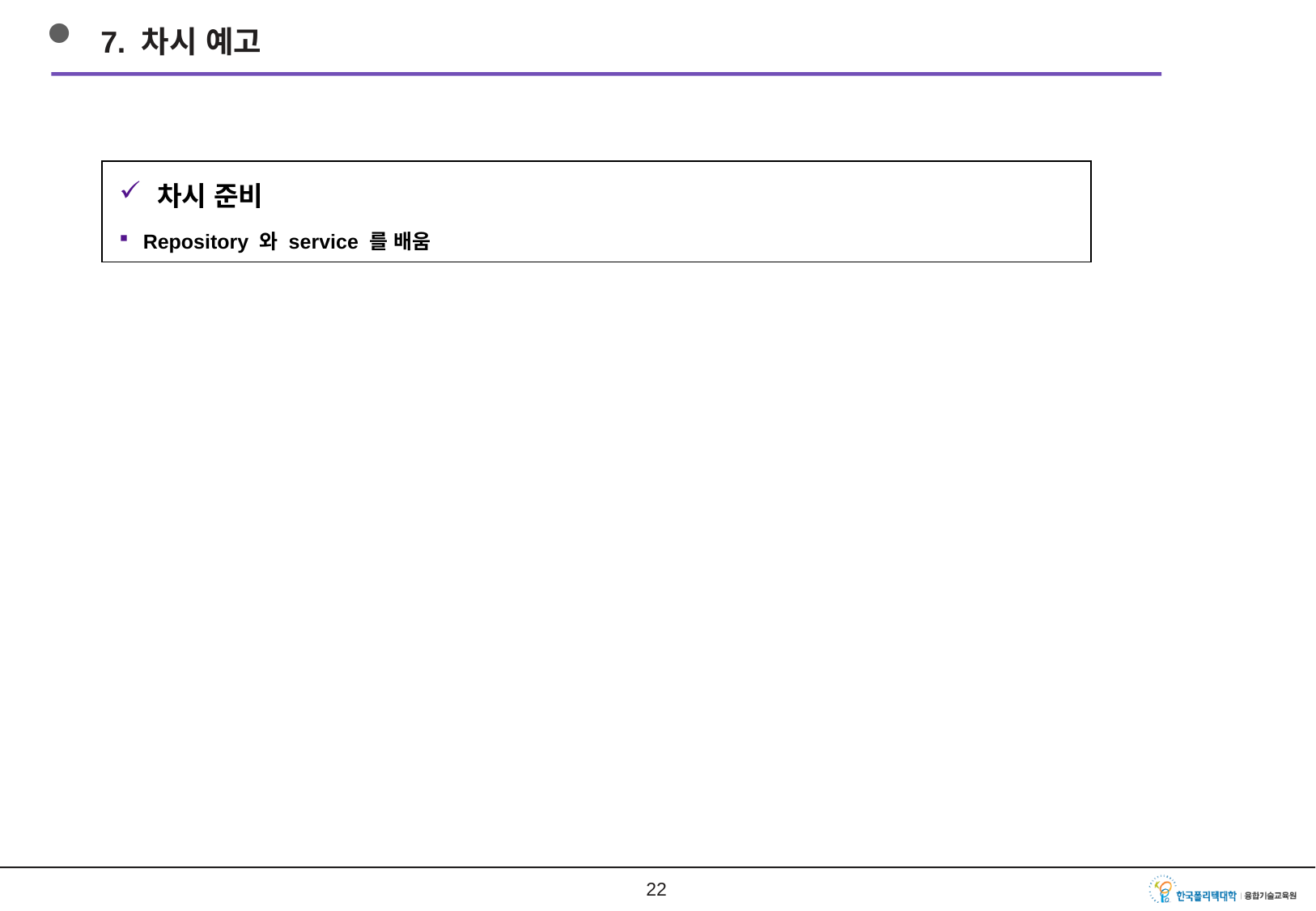

7. 차시 예고
차시 준비
Repository 와 service 를 배움
22